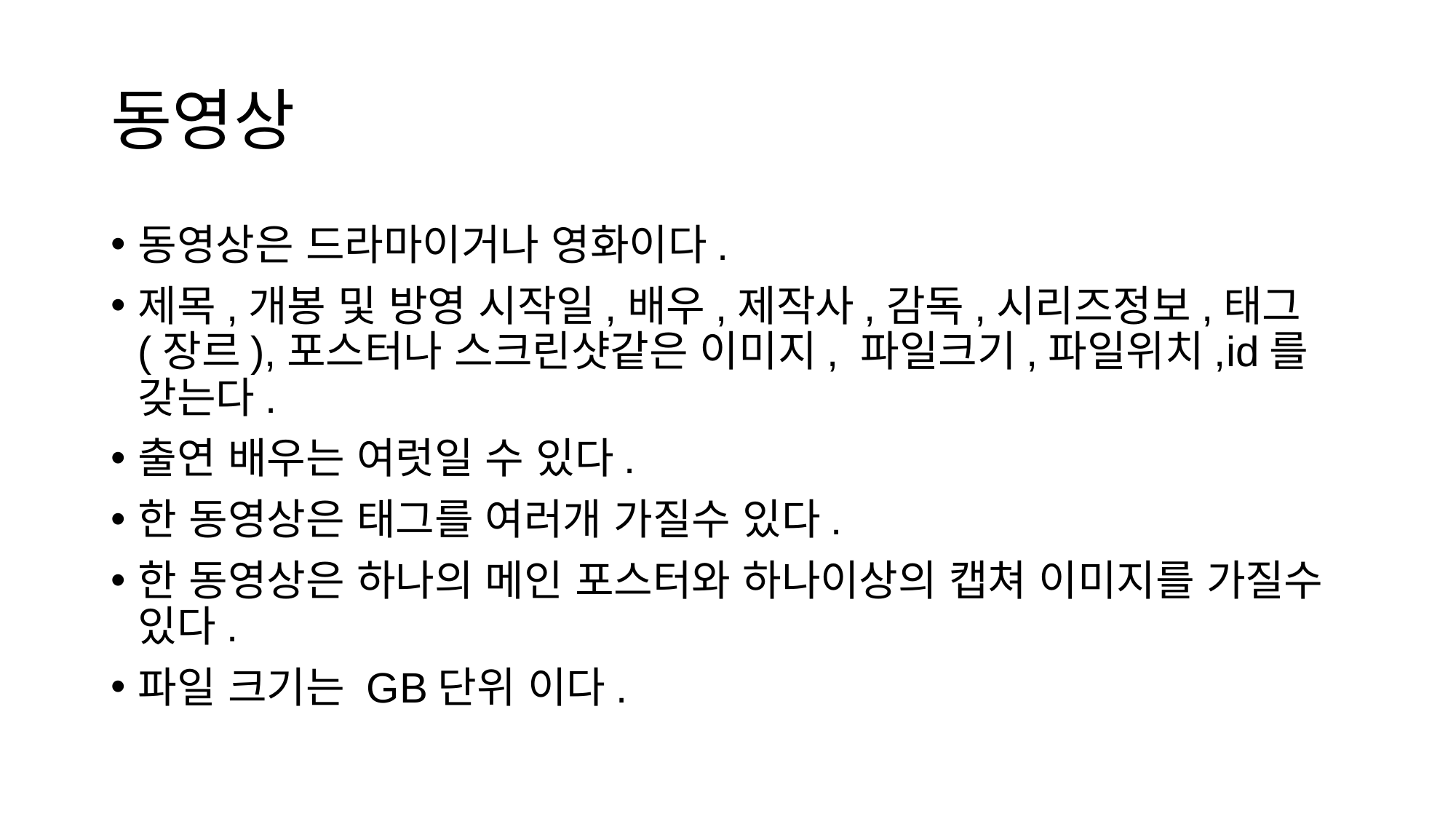

# 동영상
동영상은 드라마이거나 영화이다.
제목,개봉 및 방영 시작일,배우,제작사,감독,시리즈정보,태그(장르),포스터나 스크린샷같은 이미지, 파일크기,파일위치,id를 갖는다.
출연 배우는 여럿일 수 있다.
한 동영상은 태그를 여러개 가질수 있다.
한 동영상은 하나의 메인 포스터와 하나이상의 캡쳐 이미지를 가질수 있다.
파일 크기는 GB단위 이다.